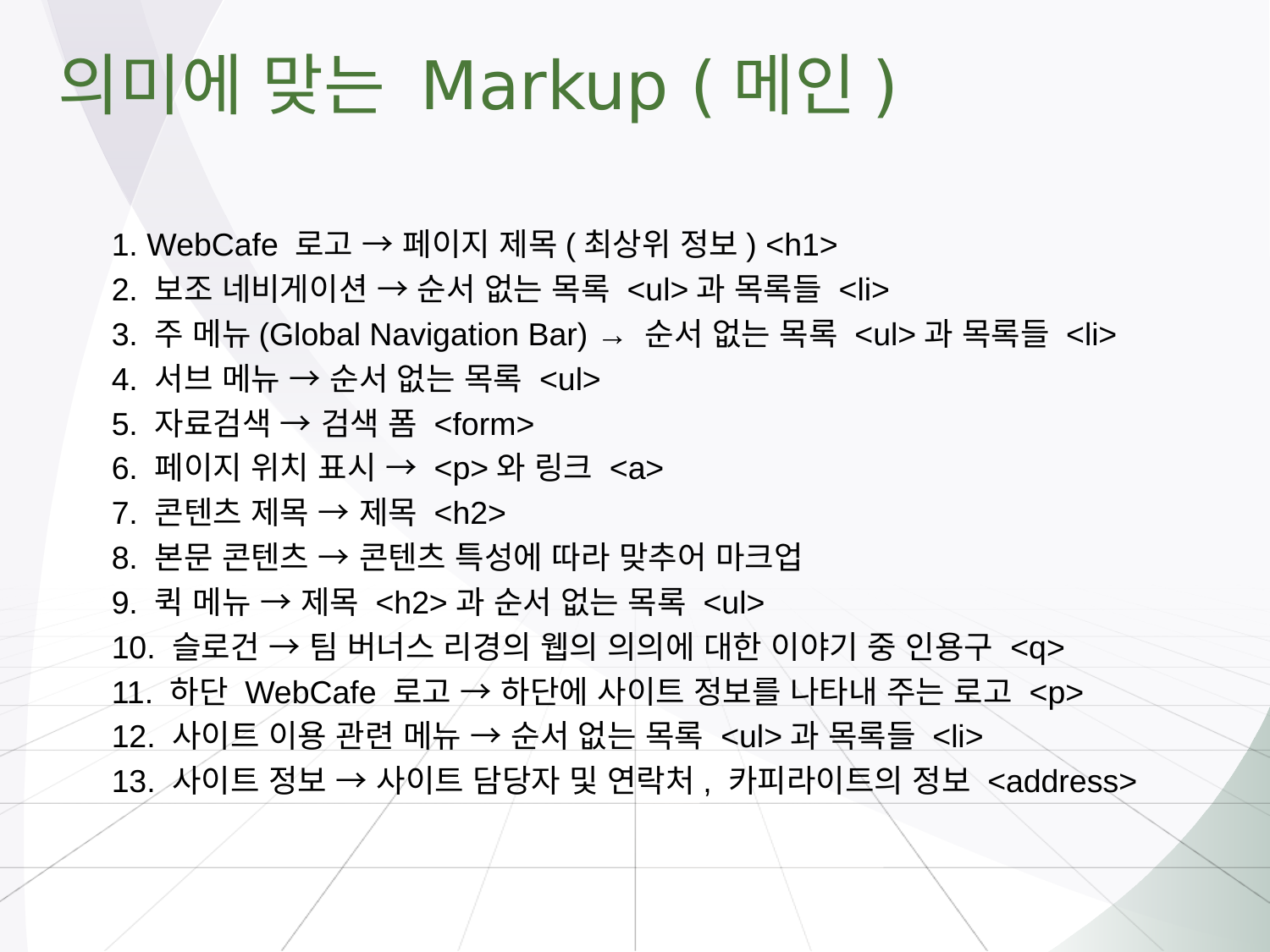

# 의미에 맞는 Markup (메인)
1. WebCafe 로고 → 페이지 제목(최상위 정보) <h1>
2. 보조 네비게이션 → 순서 없는 목록 <ul>과 목록들 <li>
3. 주 메뉴(Global Navigation Bar) → 순서 없는 목록 <ul>과 목록들 <li>
4. 서브 메뉴 → 순서 없는 목록 <ul>
5. 자료검색 → 검색 폼 <form>
6. 페이지 위치 표시 → <p>와 링크 <a>
7. 콘텐츠 제목 → 제목 <h2>
8. 본문 콘텐츠 → 콘텐츠 특성에 따라 맞추어 마크업
9. 퀵 메뉴 → 제목 <h2>과 순서 없는 목록 <ul>
10. 슬로건 → 팀 버너스 리경의 웹의 의의에 대한 이야기 중 인용구 <q>
11. 하단 WebCafe 로고 → 하단에 사이트 정보를 나타내 주는 로고 <p>
12. 사이트 이용 관련 메뉴 → 순서 없는 목록 <ul>과 목록들 <li>
13. 사이트 정보 → 사이트 담당자 및 연락처, 카피라이트의 정보 <address>